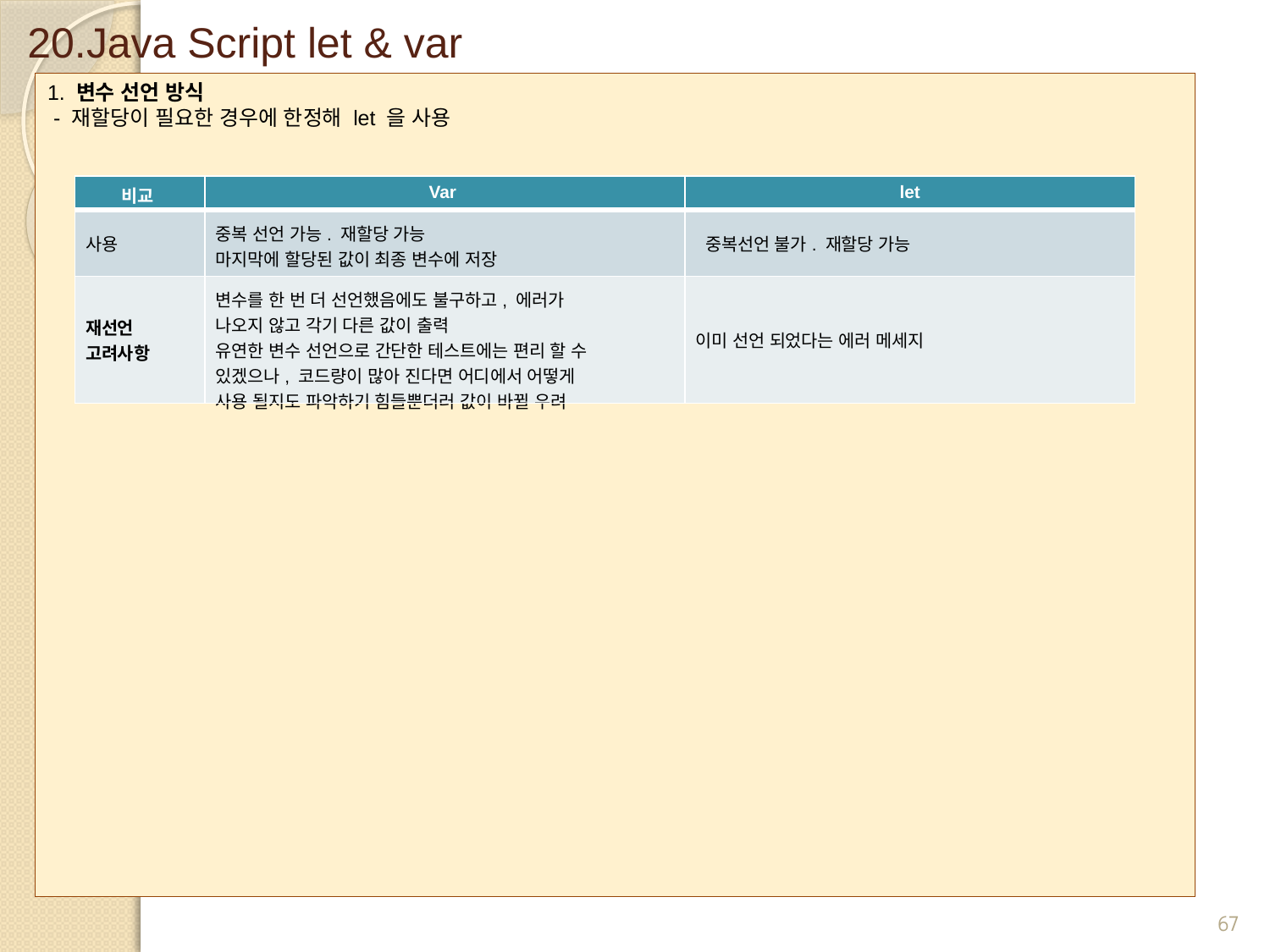

# 20.Java Script let & var
1. 변수 선언 방식
 - 재할당이 필요한 경우에 한정해 let 을 사용

| 비교 | Var | let |
| --- | --- | --- |
| 사용 | 중복 선언 가능. 재할당 가능 마지막에 할당된 값이 최종 변수에 저장 | 중복선언 불가. 재할당 가능 |
| 재선언 고려사항 | 변수를 한 번 더 선언했음에도 불구하고, 에러가 나오지 않고 각기 다른 값이 출력 유연한 변수 선언으로 간단한 테스트에는 편리 할 수 있겠으나, 코드량이 많아 진다면 어디에서 어떻게 사용 될지도 파악하기 힘들뿐더러 값이 바뀔 우려 | 이미 선언 되었다는 에러 메세지 |
67